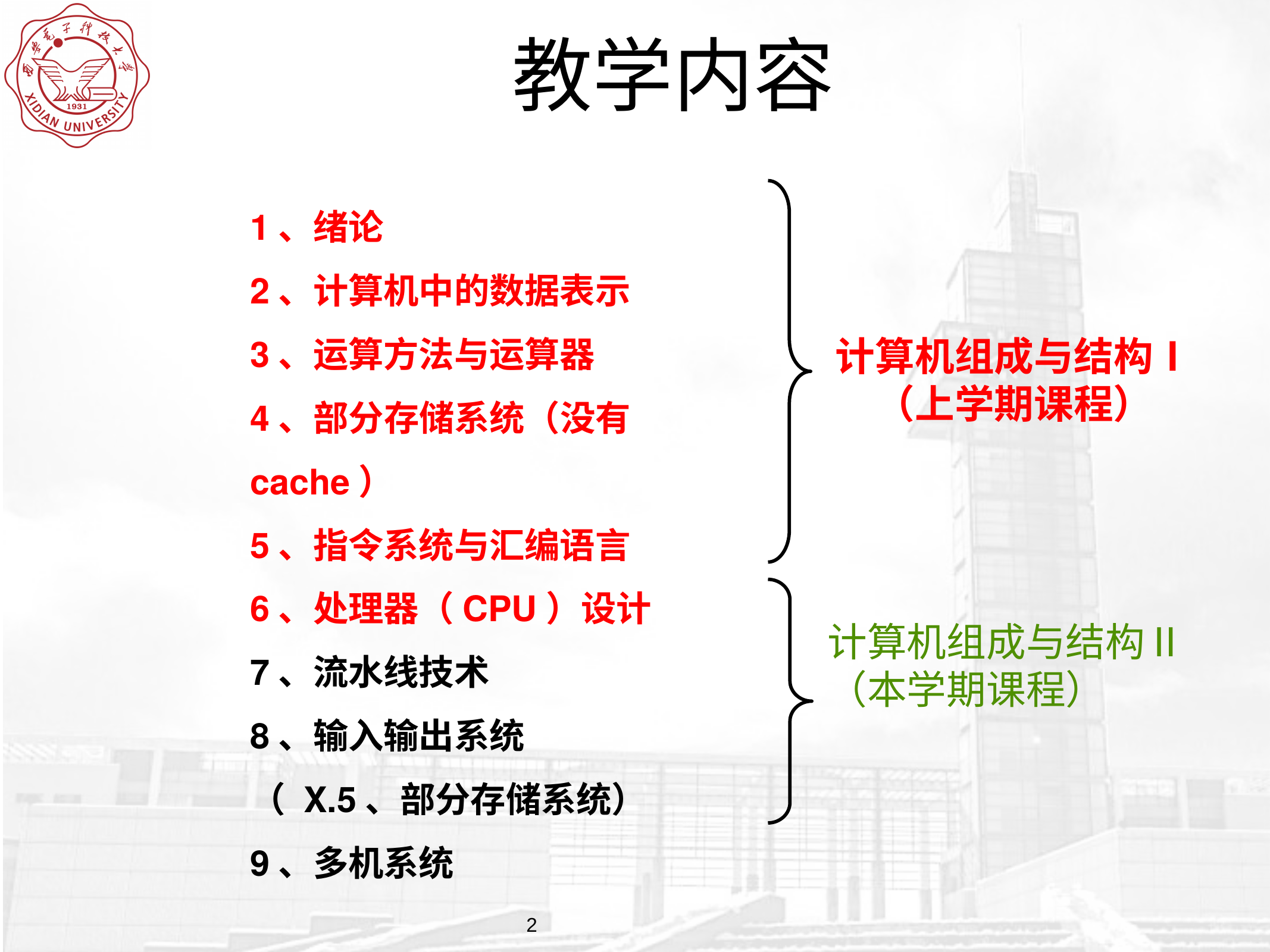

# 教学内容
1、绪论
2、计算机中的数据表示
3、运算方法与运算器
4、部分存储系统（没有cache）
5、指令系统与汇编语言
6、处理器（CPU）设计
7、流水线技术
8、输入输出系统
（ X.5、部分存储系统）
9、多机系统

计算机组成与结构Ⅰ
（上学期课程）

计算机组成与结构Ⅱ （本学期课程）
2